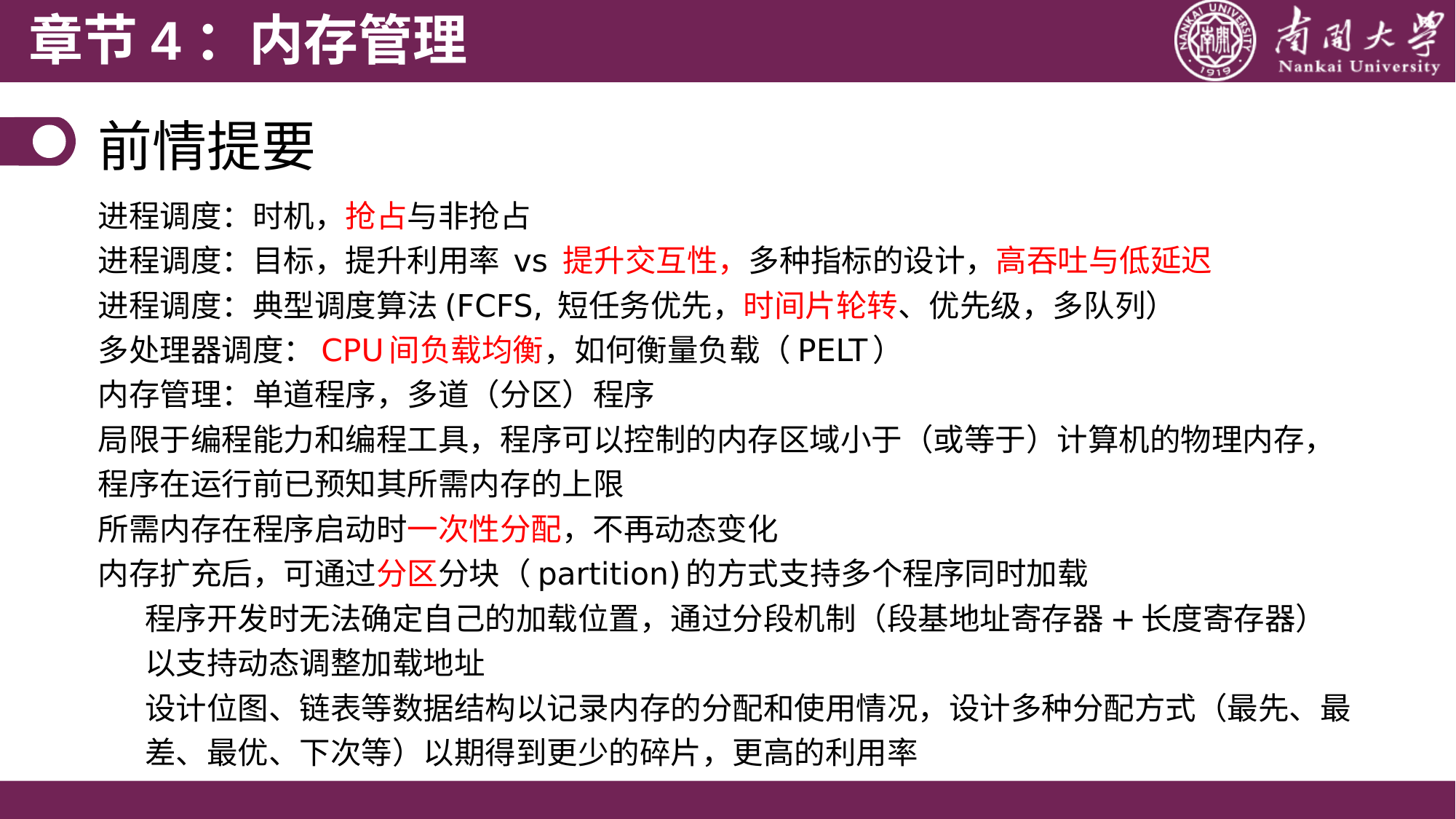

章节4：内存管理
前情提要
进程调度：时机，抢占与非抢占
进程调度：目标，提升利用率 vs 提升交互性，多种指标的设计，高吞吐与低延迟
进程调度：典型调度算法(FCFS, 短任务优先，时间片轮转、优先级，多队列）
多处理器调度：CPU间负载均衡，如何衡量负载（PELT）
内存管理：单道程序，多道（分区）程序
局限于编程能力和编程工具，程序可以控制的内存区域小于（或等于）计算机的物理内存，程序在运行前已预知其所需内存的上限
所需内存在程序启动时一次性分配，不再动态变化
内存扩充后，可通过分区分块（partition)的方式支持多个程序同时加载
程序开发时无法确定自己的加载位置，通过分段机制（段基地址寄存器+长度寄存器）以支持动态调整加载地址
设计位图、链表等数据结构以记录内存的分配和使用情况，设计多种分配方式（最先、最差、最优、下次等）以期得到更少的碎片，更高的利用率